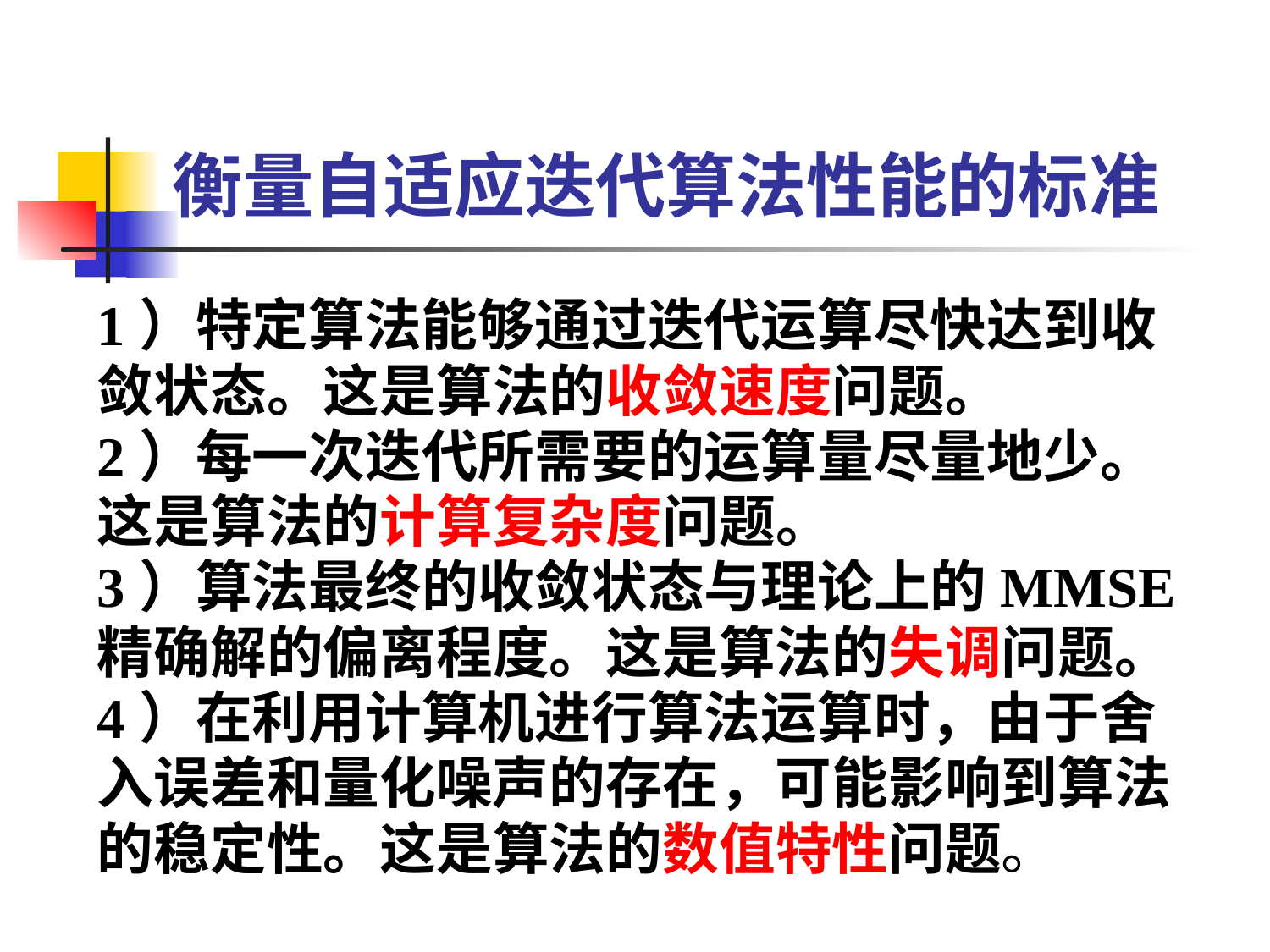

# 衡量自适应迭代算法性能的标准
1）特定算法能够通过迭代运算尽快达到收
敛状态。这是算法的收敛速度问题。
2）每一次迭代所需要的运算量尽量地少。
这是算法的计算复杂度问题。
3）算法最终的收敛状态与理论上的MMSE
精确解的偏离程度。这是算法的失调问题。
4）在利用计算机进行算法运算时，由于舍
入误差和量化噪声的存在，可能影响到算法
的稳定性。这是算法的数值特性问题。